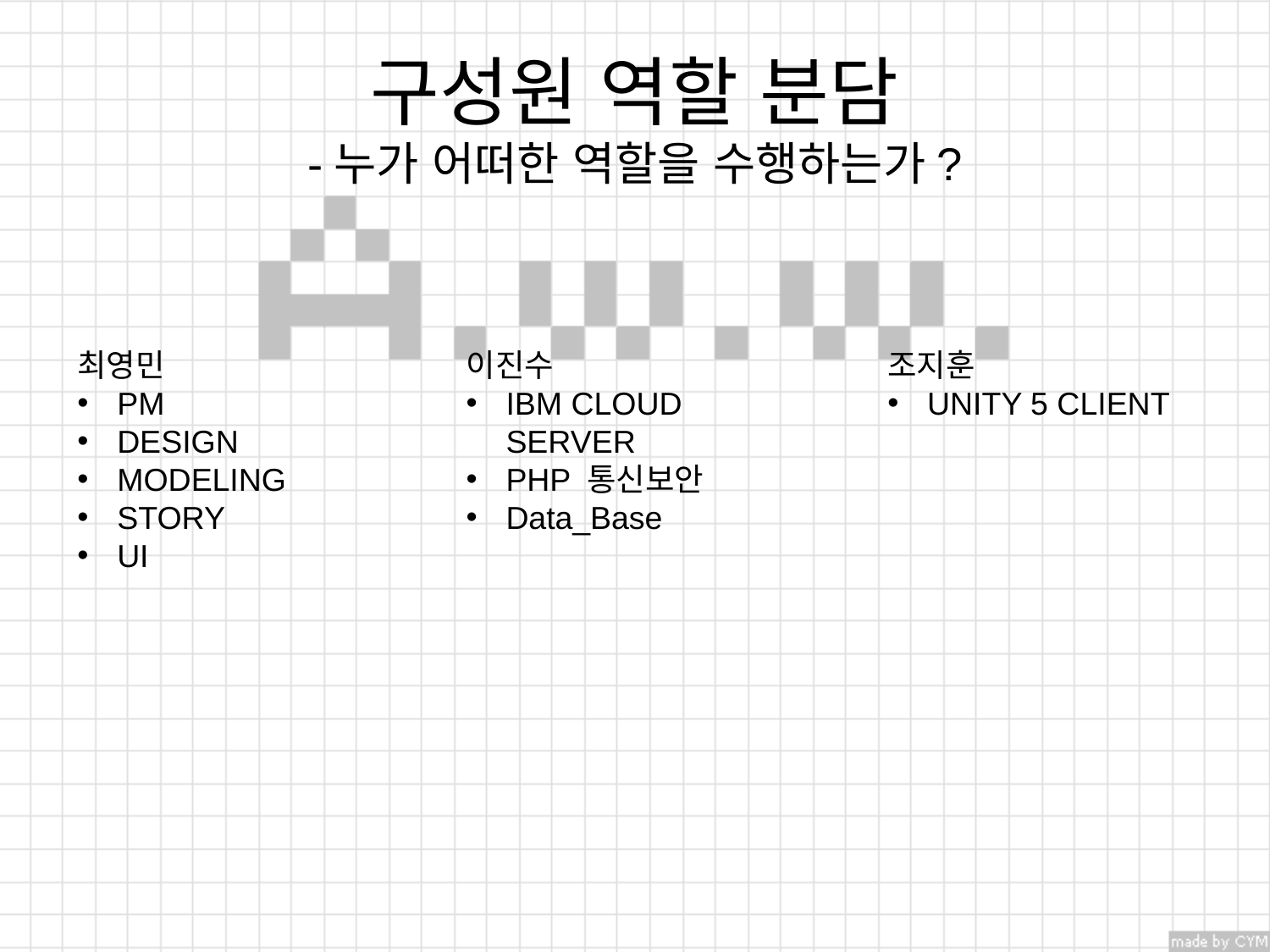

# 구성원 역할 분담 -누가 어떠한 역할을 수행하는가?
최영민
PM
DESIGN
MODELING
STORY
UI
이진수
IBM CLOUD SERVER
PHP 통신보안
Data_Base
조지훈
UNITY 5 CLIENT